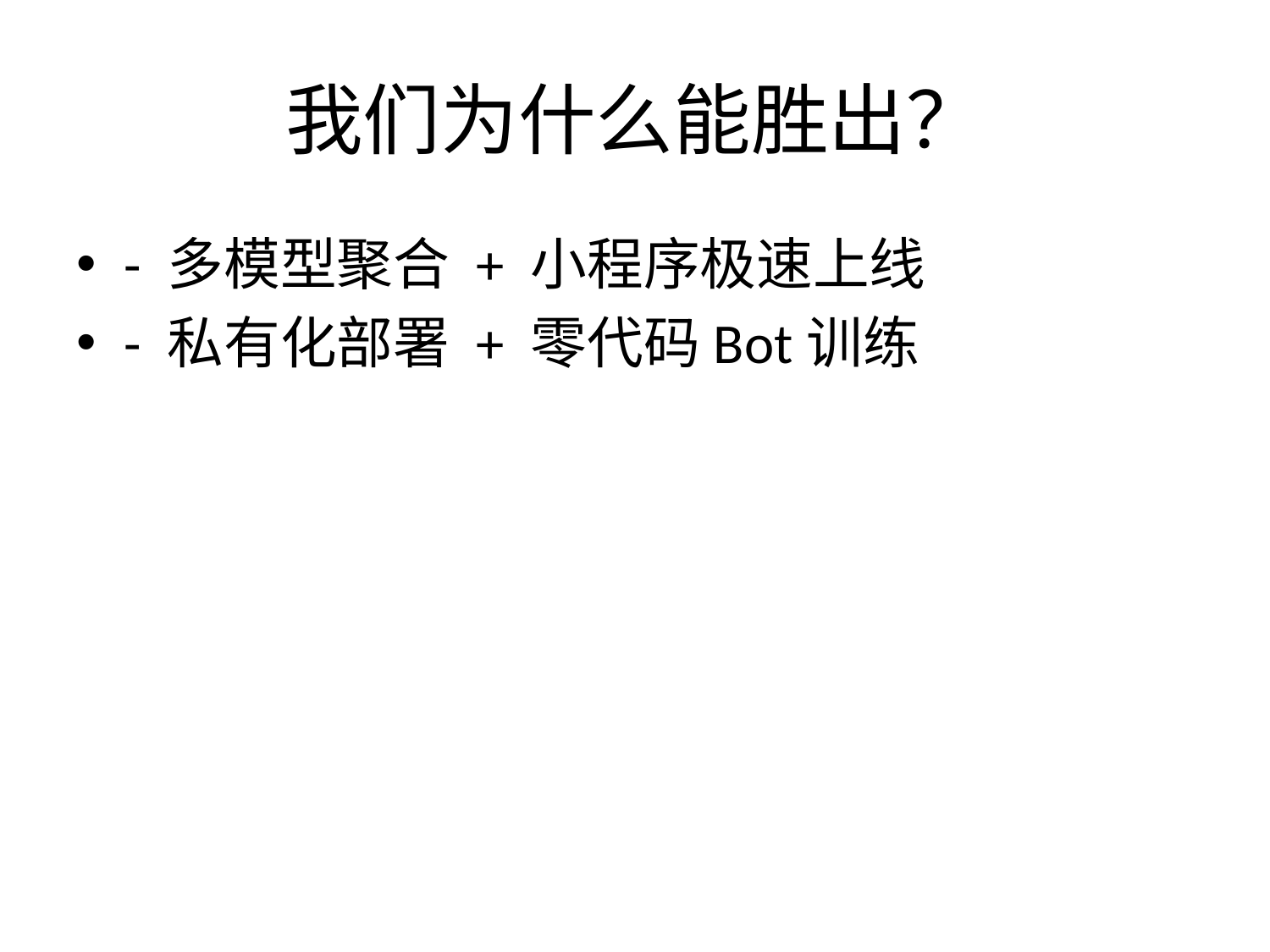

# 我们为什么能胜出？
- 多模型聚合 + 小程序极速上线
- 私有化部署 + 零代码Bot训练